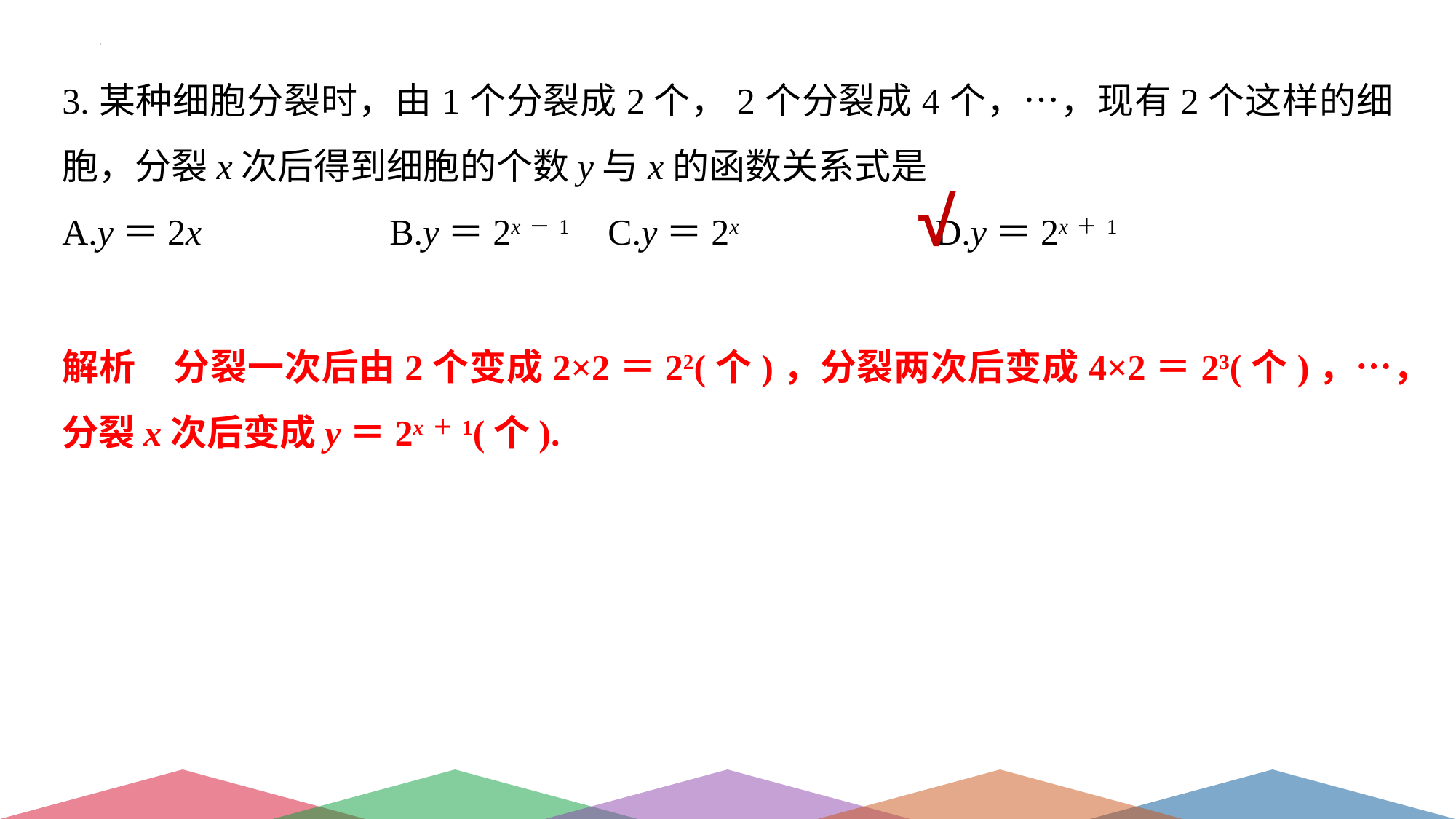

3.某种细胞分裂时，由1个分裂成2个，2个分裂成4个，…，现有2个这样的细胞，分裂x次后得到细胞的个数y与x的函数关系式是
A.y＝2x  		B.y＝2x－1	C.y＝2x  		D.y＝2x＋1
√
解析　分裂一次后由2个变成2×2＝22(个)，分裂两次后变成4×2＝23(个)，…，分裂x次后变成y＝2x＋1(个).